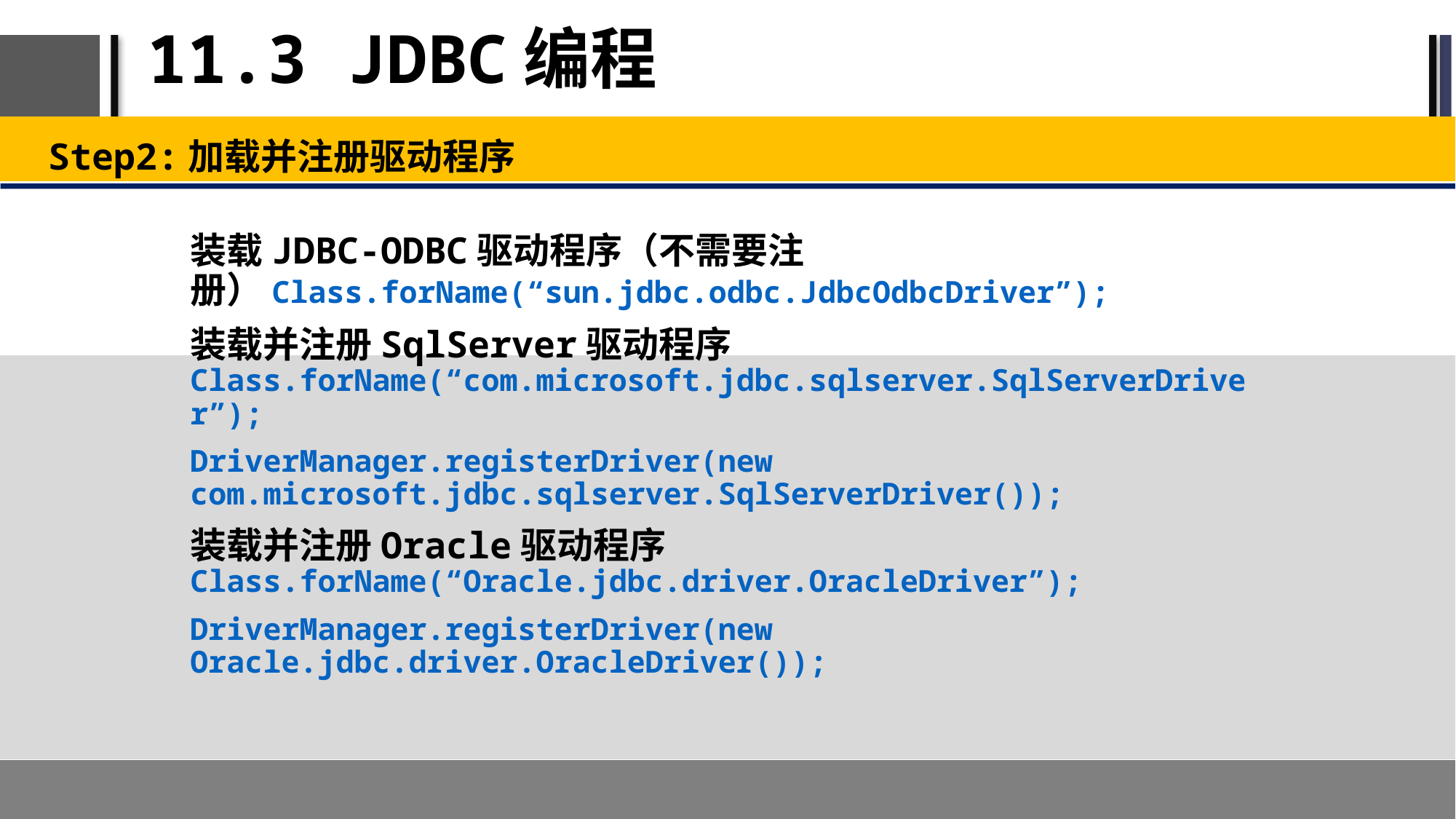

# 11.3 JDBC编程

Step2:加载并注册驱动程序

装载JDBC-ODBC驱动程序（不需要注册）Class.forName(“sun.jdbc.odbc.JdbcOdbcDriver”);
装载并注册SqlServer驱动程序Class.forName(“com.microsoft.jdbc.sqlserver.SqlServerDriver”);
DriverManager.registerDriver(new com.microsoft.jdbc.sqlserver.SqlServerDriver());
装载并注册Oracle驱动程序Class.forName(“Oracle.jdbc.driver.OracleDriver”);
DriverManager.registerDriver(new Oracle.jdbc.driver.OracleDriver());